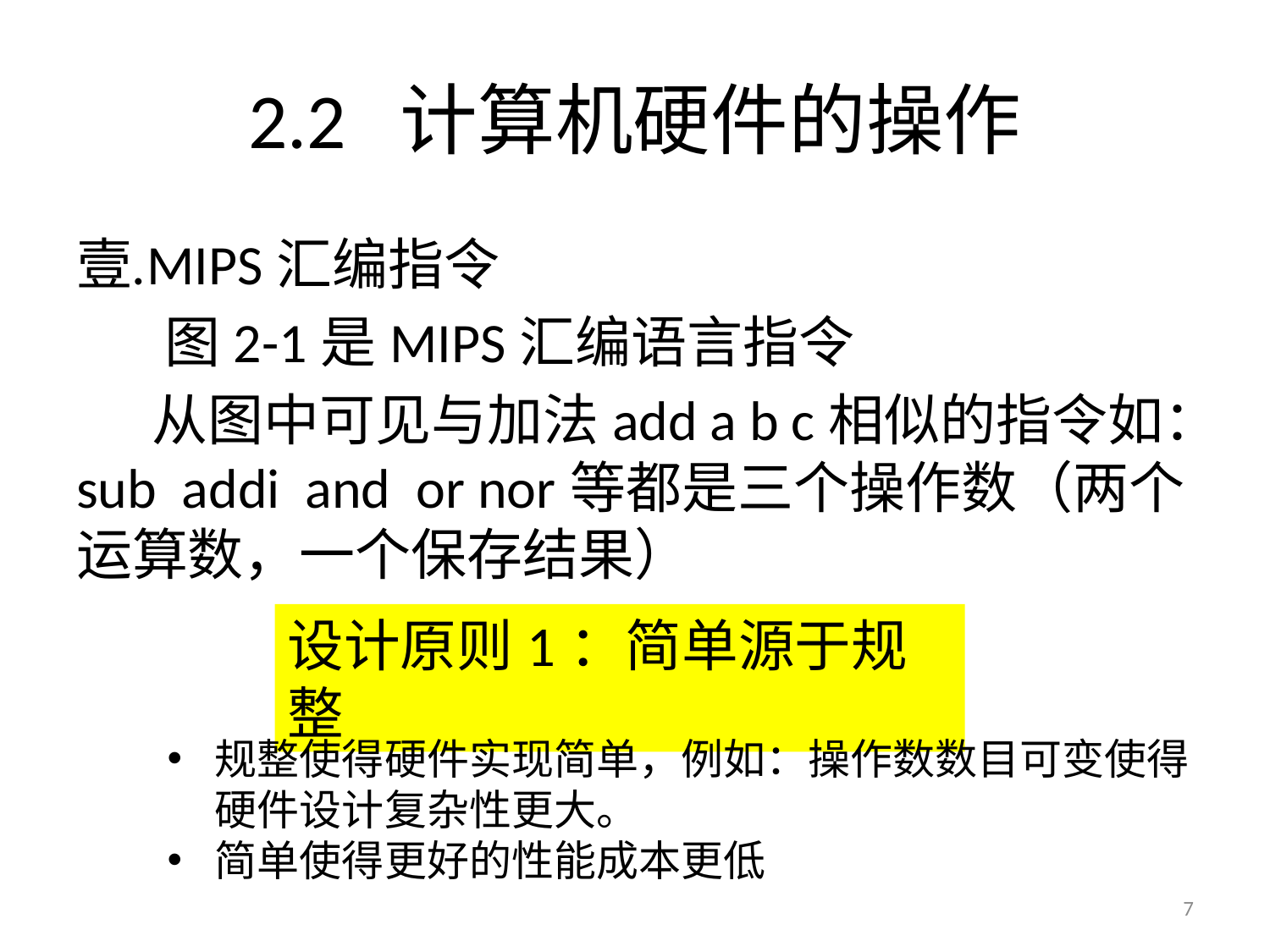

# 2.2  计算机硬件的操作
MIPS汇编指令
      图2-1是MIPS汇编语言指令
     从图中可见与加法add a b c相似的指令如：sub  addi  and  or nor等都是三个操作数（两个运算数，一个保存结果）

设计原则1：简单源于规整
规整使得硬件实现简单，例如：操作数数目可变使得硬件设计复杂性更大。
简单使得更好的性能成本更低
7